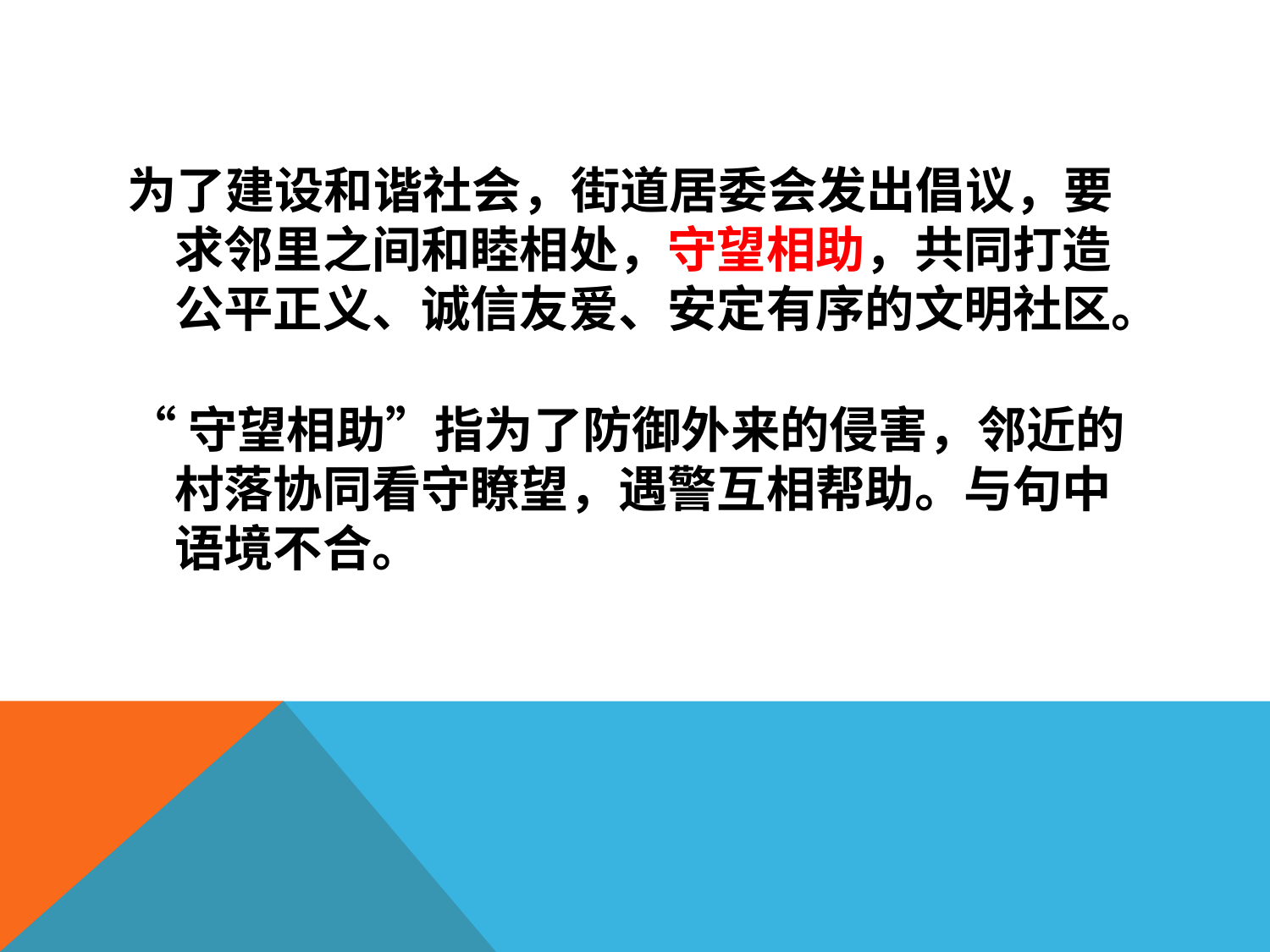

#
为了建设和谐社会，街道居委会发出倡议，要求邻里之间和睦相处，守望相助，共同打造公平正义、诚信友爱、安定有序的文明社区。

“守望相助”指为了防御外来的侵害，邻近的村落协同看守瞭望，遇警互相帮助。与句中语境不合。